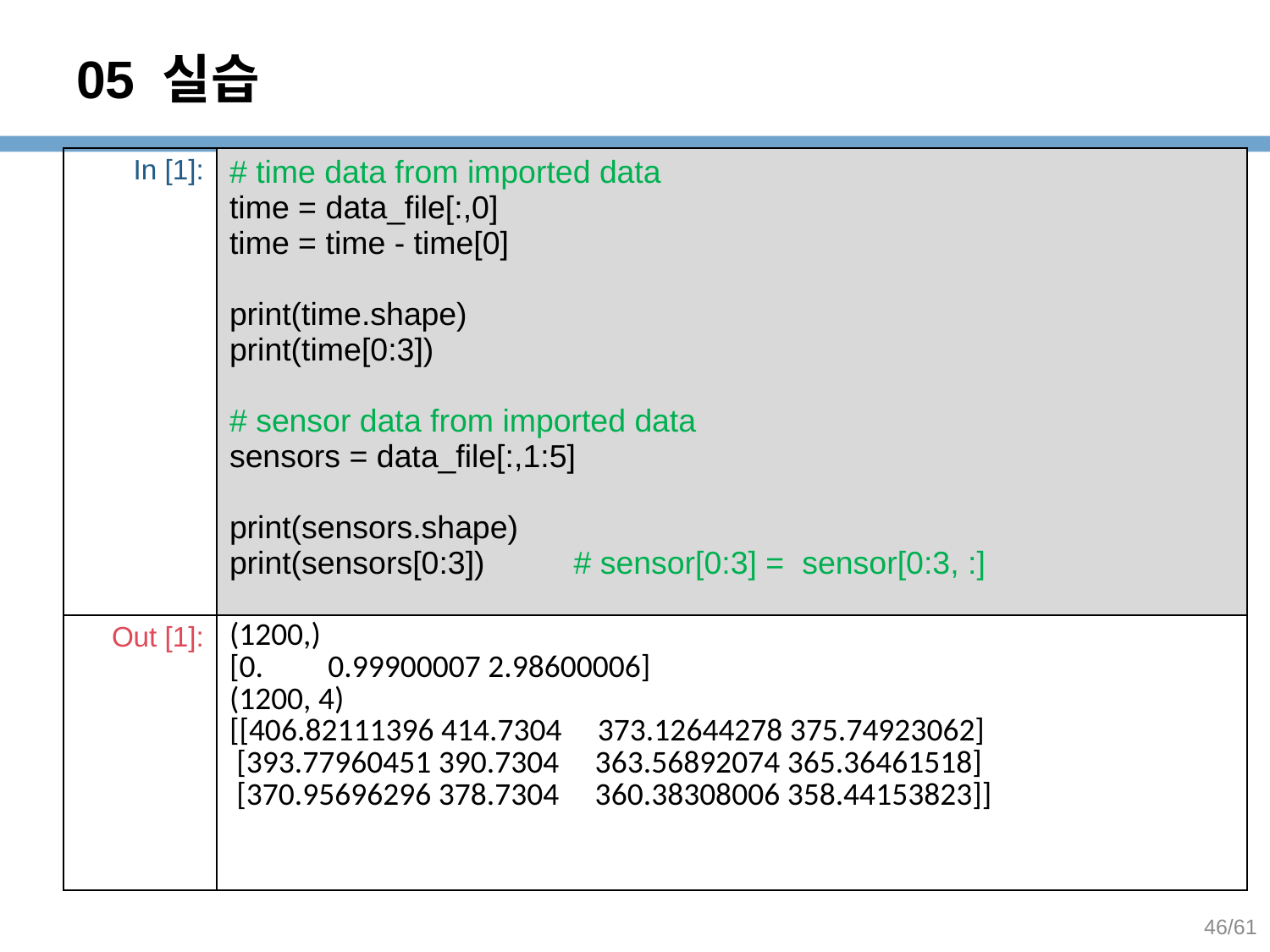

# 05 실습
| In [1]: | # time data from imported data time = data\_file[:,0] time = time - time[0] print(time.shape) print(time[0:3]) # sensor data from imported data sensors = data\_file[:,1:5] print(sensors.shape) print(sensors[0:3]) # sensor[0:3] = sensor[0:3, :] |
| --- | --- |
| Out [1]: | (1200,) [0. 0.99900007 2.98600006] (1200, 4) [[406.82111396 414.7304 373.12644278 375.74923062] [393.77960451 390.7304 363.56892074 365.36461518] [370.95696296 378.7304 360.38308006 358.44153823]] |
46/61